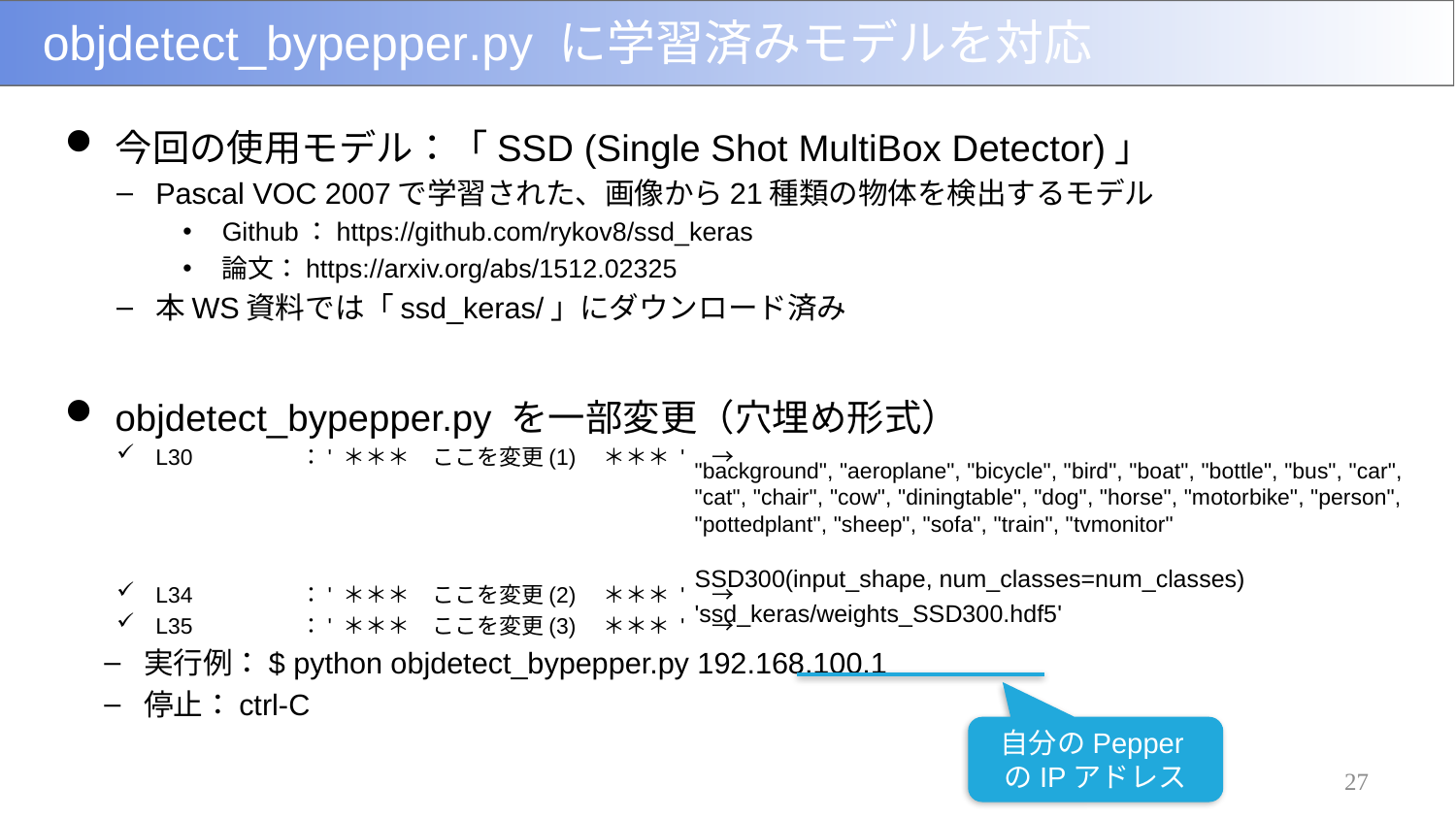

# objdetect_bypepper.py に学習済みモデルを対応
今回の使用モデル：「SSD (Single Shot MultiBox Detector)」
Pascal VOC 2007で学習された、画像から21種類の物体を検出するモデル
Github：https://github.com/rykov8/ssd_keras
論文：https://arxiv.org/abs/1512.02325
本WS資料では「ssd_keras/」にダウンロード済み

objdetect_bypepper.py を一部変更（穴埋め形式）
L30	：' ＊＊＊　ここを変更(1)　＊＊＊ '　→

L34	：' ＊＊＊　ここを変更(2)　＊＊＊ '　→
L35	：' ＊＊＊　ここを変更(3)　＊＊＊ '　→
実行例：$ python objdetect_bypepper.py 192.168.100.1
停止：ctrl-C

"background", "aeroplane", "bicycle", "bird", "boat", "bottle", "bus", "car", "cat", "chair", "cow", "diningtable", "dog", "horse", "motorbike", "person", "pottedplant", "sheep", "sofa", "train", "tvmonitor"

SSD300(input_shape, num_classes=num_classes)
'ssd_keras/weights_SSD300.hdf5'
自分のPepperのIPアドレス
27